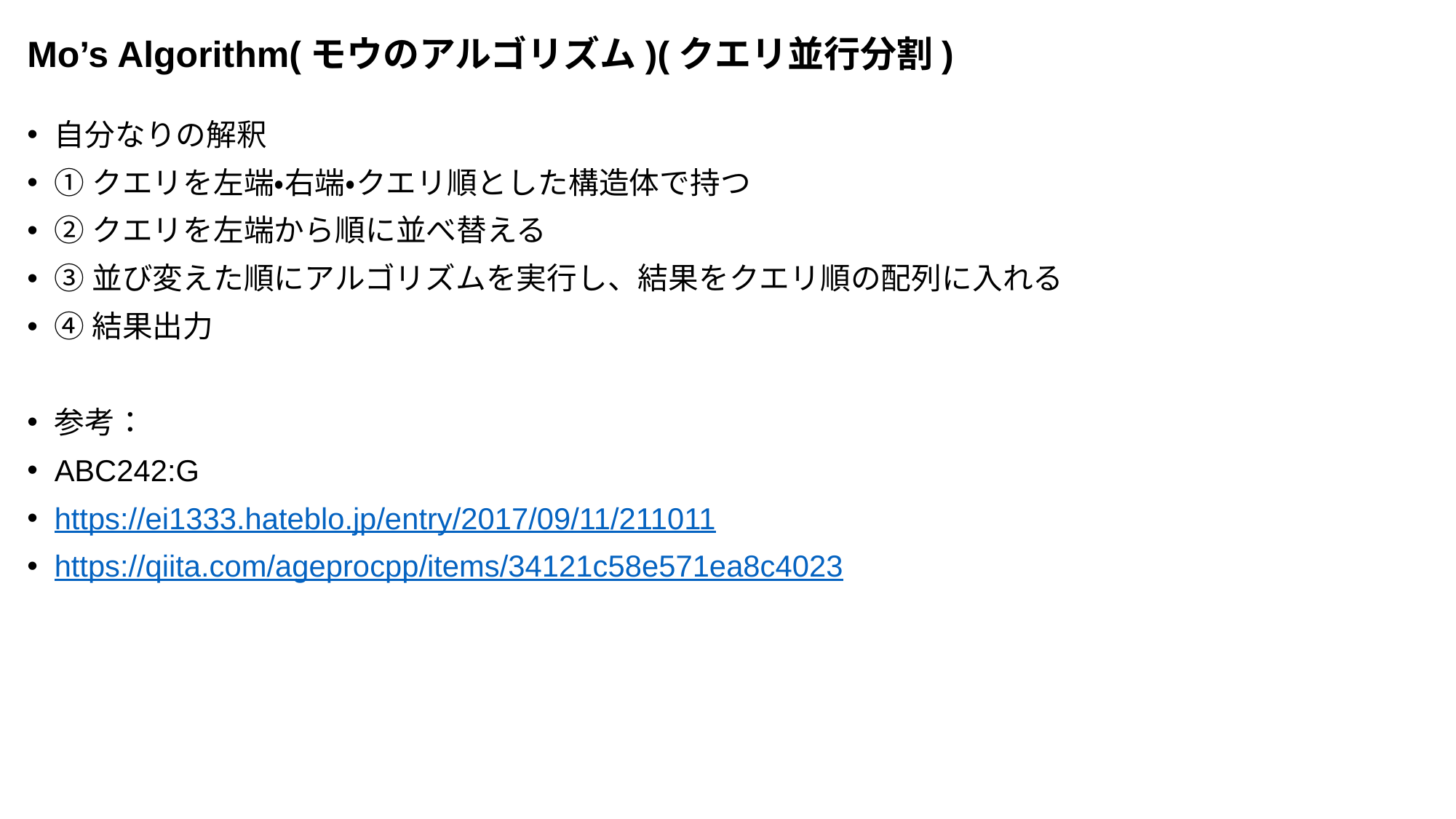

# Mo’s Algorithm(モウのアルゴリズム)(クエリ並行分割)
自分なりの解釈
①クエリを左端・右端・クエリ順とした構造体で持つ
②クエリを左端から順に並べ替える
③並び変えた順にアルゴリズムを実行し、結果をクエリ順の配列に入れる
④結果出力

参考：
ABC242:G
https://ei1333.hateblo.jp/entry/2017/09/11/211011
https://qiita.com/ageprocpp/items/34121c58e571ea8c4023